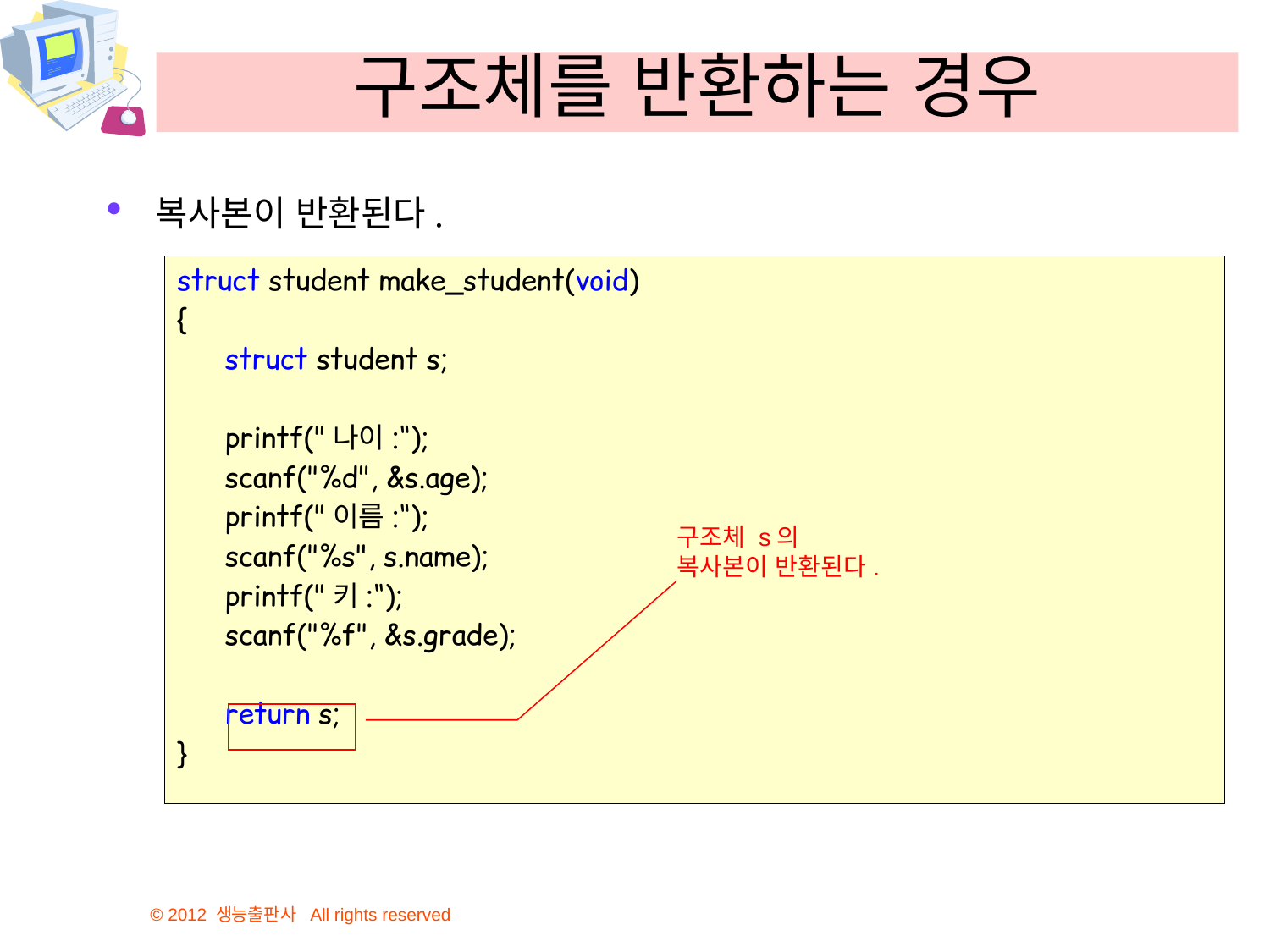

# 구조체를 반환하는 경우
복사본이 반환된다.
struct student make_student(void)
{
	struct student s;

	printf("나이:“);
	scanf("%d", &s.age);
	printf("이름:“);
	scanf("%s", s.name);
	printf("키:“);
	scanf("%f", &s.grade);

	return s;
}
구조체 s의 복사본이 반환된다.